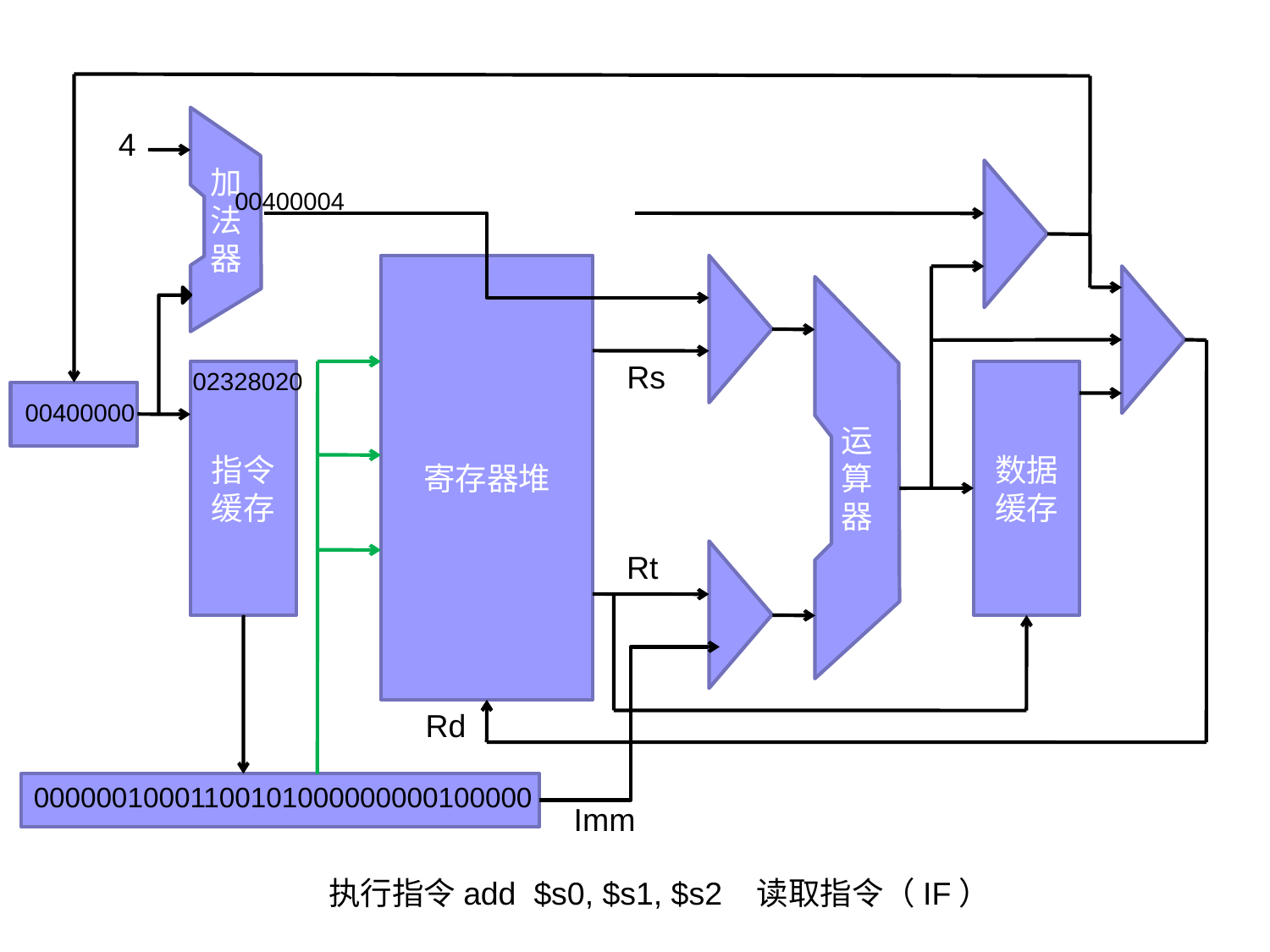

加法器
4
00400004

寄存器堆
运算器

Rs
02328020
指令缓存
数据缓存

00400000
Rt

Rd

00000010001100101000000000100000
Imm
执行指令add  $s0, $s1, $s2   读取指令（IF）